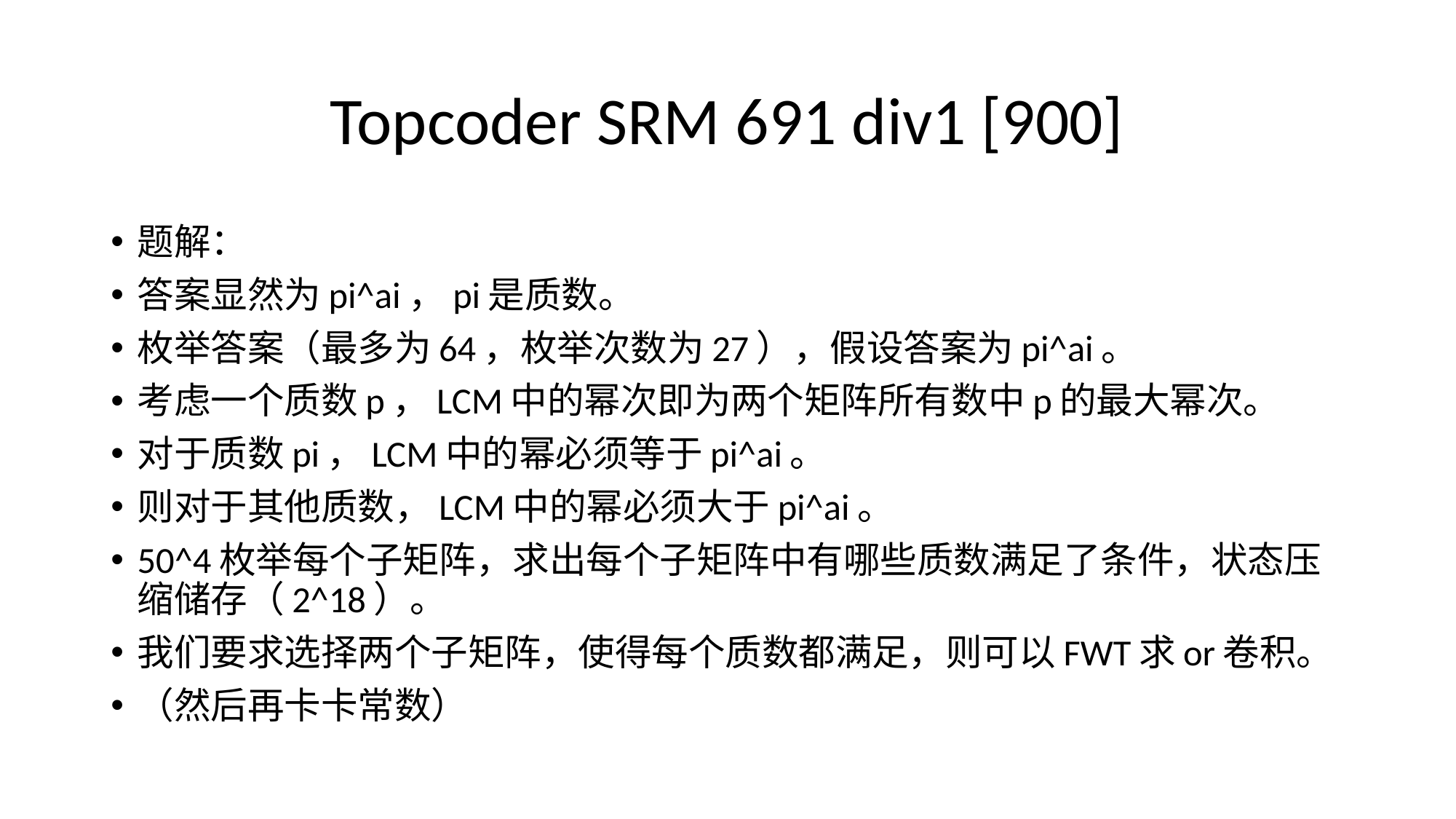

# Topcoder SRM 691 div1 [900]
题解：
答案显然为pi^ai，pi是质数。
枚举答案（最多为64，枚举次数为27），假设答案为pi^ai。
考虑一个质数p，LCM中的幂次即为两个矩阵所有数中p的最大幂次。
对于质数pi，LCM中的幂必须等于pi^ai。
则对于其他质数，LCM中的幂必须大于pi^ai。
50^4枚举每个子矩阵，求出每个子矩阵中有哪些质数满足了条件，状态压缩储存（2^18）。
我们要求选择两个子矩阵，使得每个质数都满足，则可以FWT求or卷积。
（然后再卡卡常数）